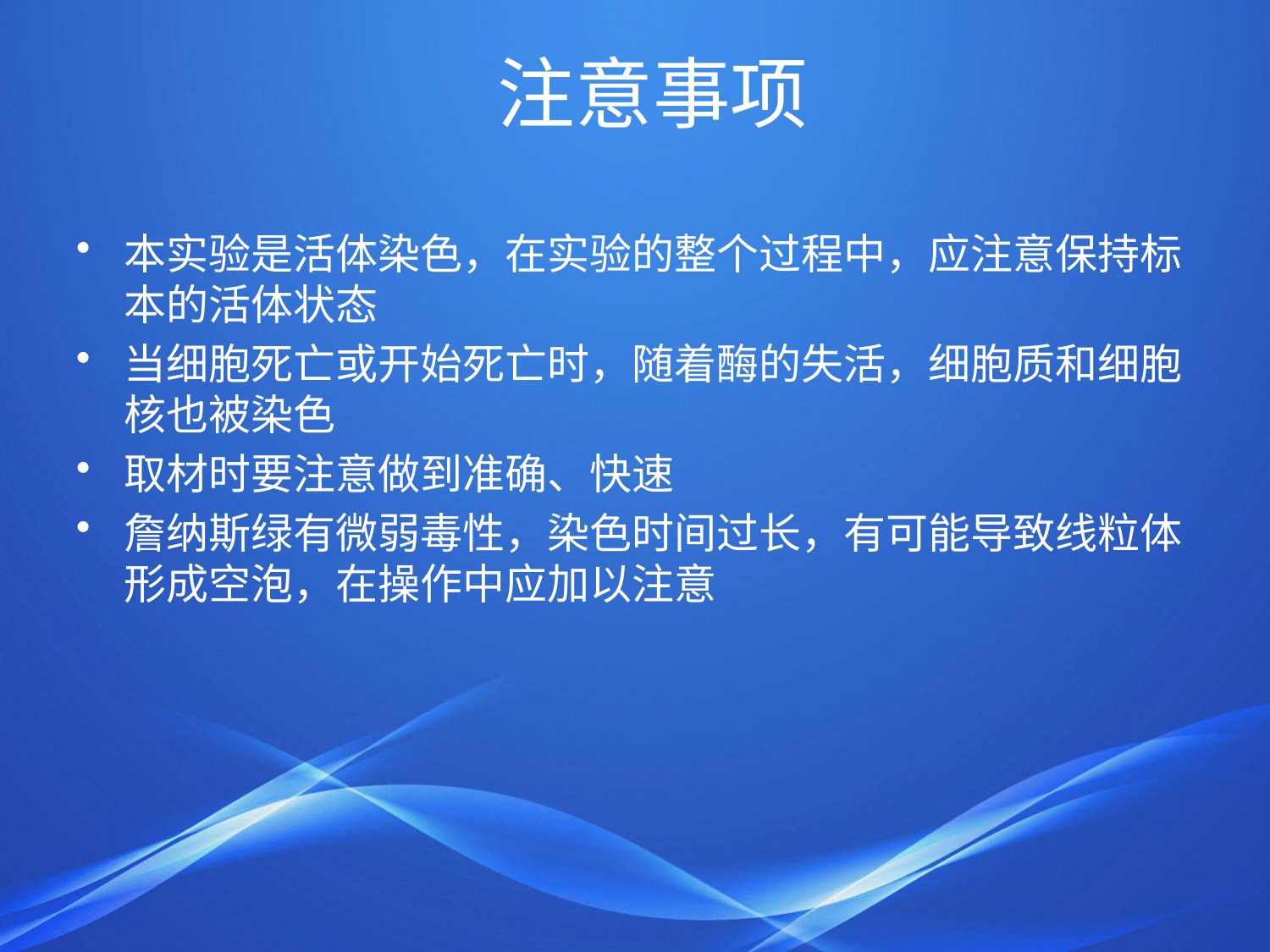

# 注意事项

本实验是活体染色，在实验的整个过程中，应注意保持标本的活体状态
当细胞死亡或开始死亡时，随着酶的失活，细胞质和细胞核也被染色
取材时要注意做到准确、快速
詹纳斯绿有微弱毒性，染色时间过长，有可能导致线粒体形成空泡，在操作中应加以注意